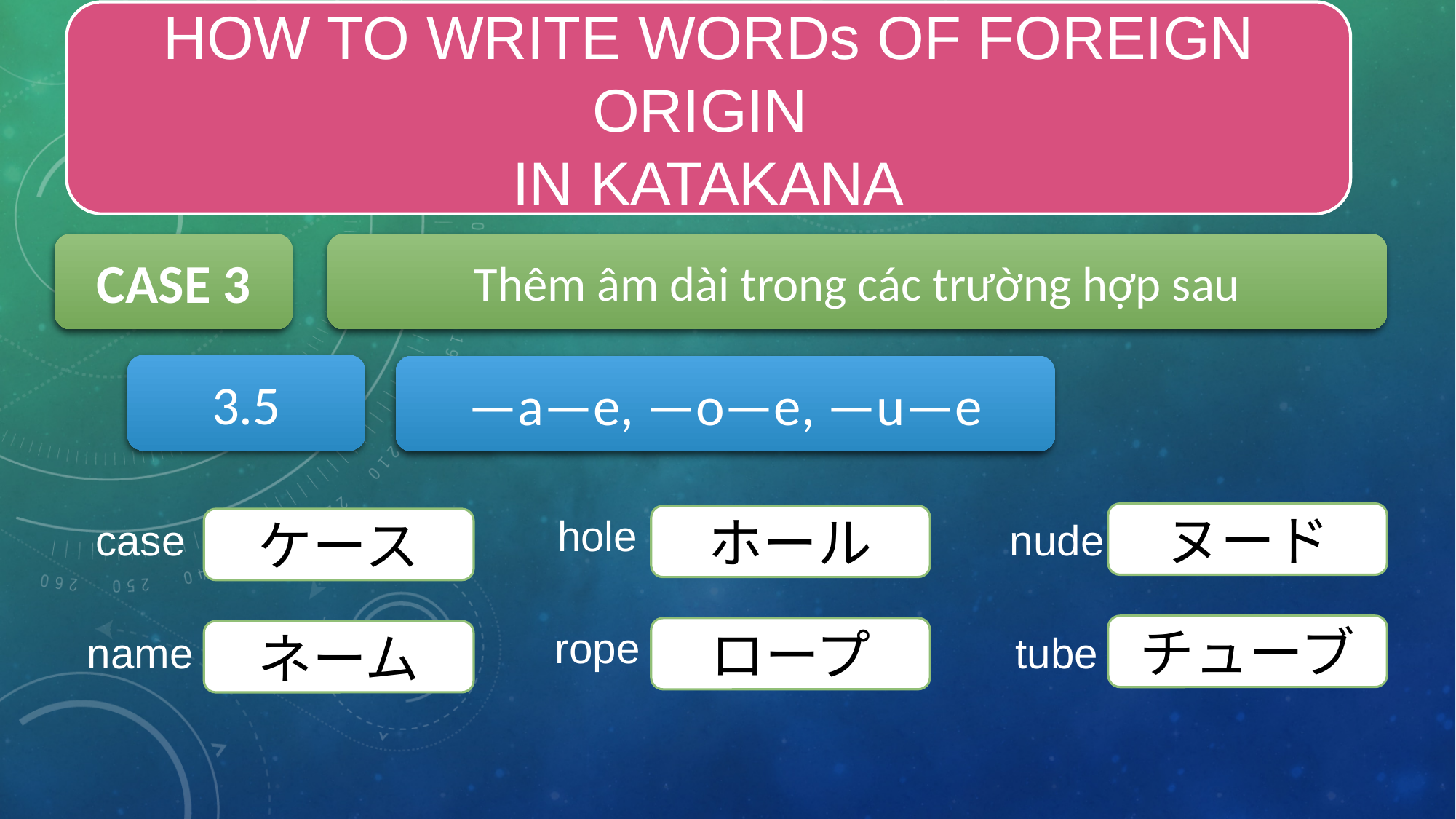

HOW TO WRITE WORDs OF FOREIGN ORIGIN
IN KATAKANA
CASE 3
Thêm âm dài trong các trường hợp sau
3.5
—a—e, —o—e, —u—e
hole
case
nude
ヌード
ホール
ケース
rope
name
tube
チューブ
ロープ
ネーム